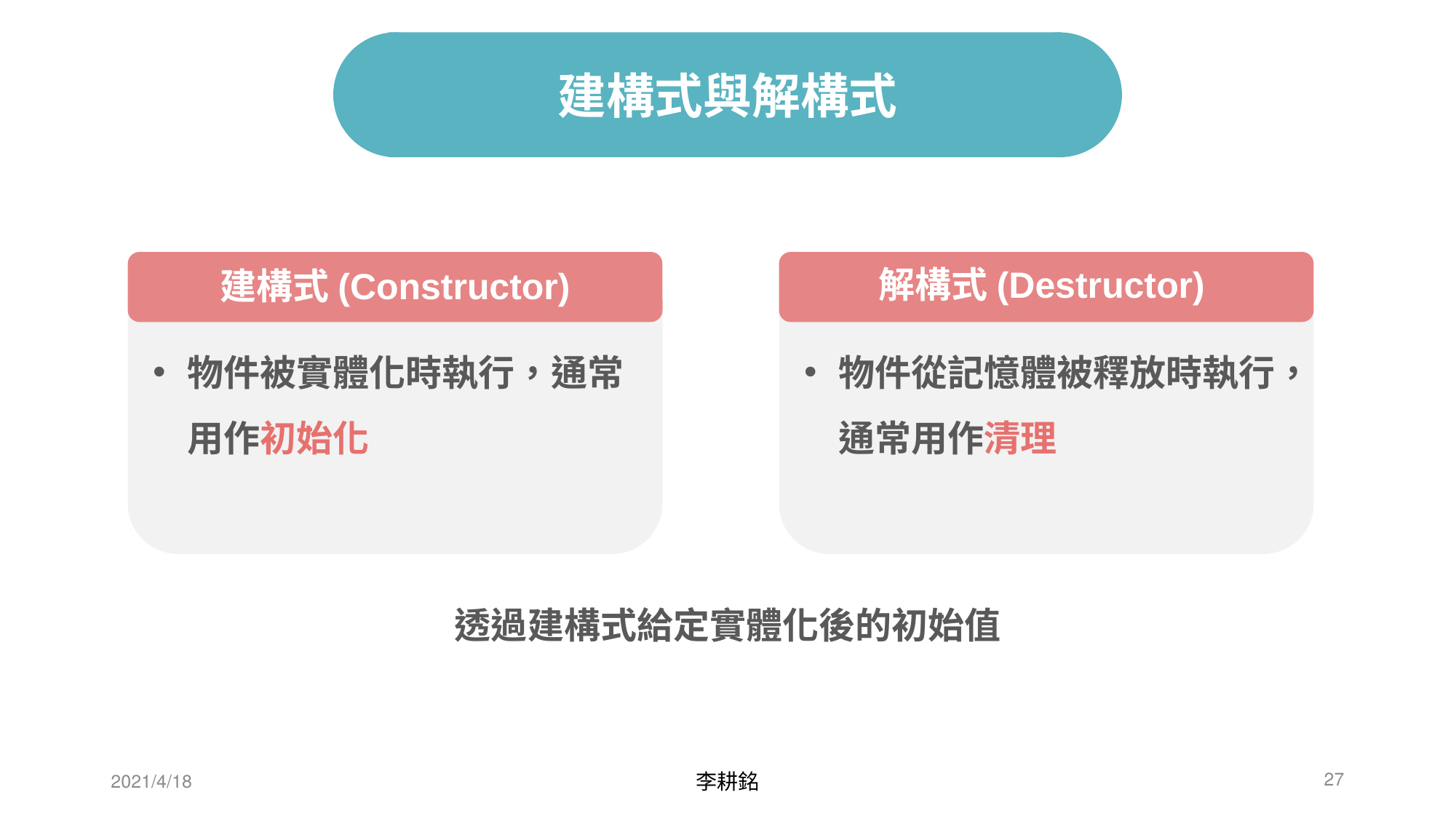

# 建構式與解構式

解構式(Destructor)
建構式(Constructor)

物件被實體化時執行，通常用作初始化

物件從記憶體被釋放時執行，通常用作清理

透過建構式給定實體化後的初始值
2021/4/18
李耕銘
27